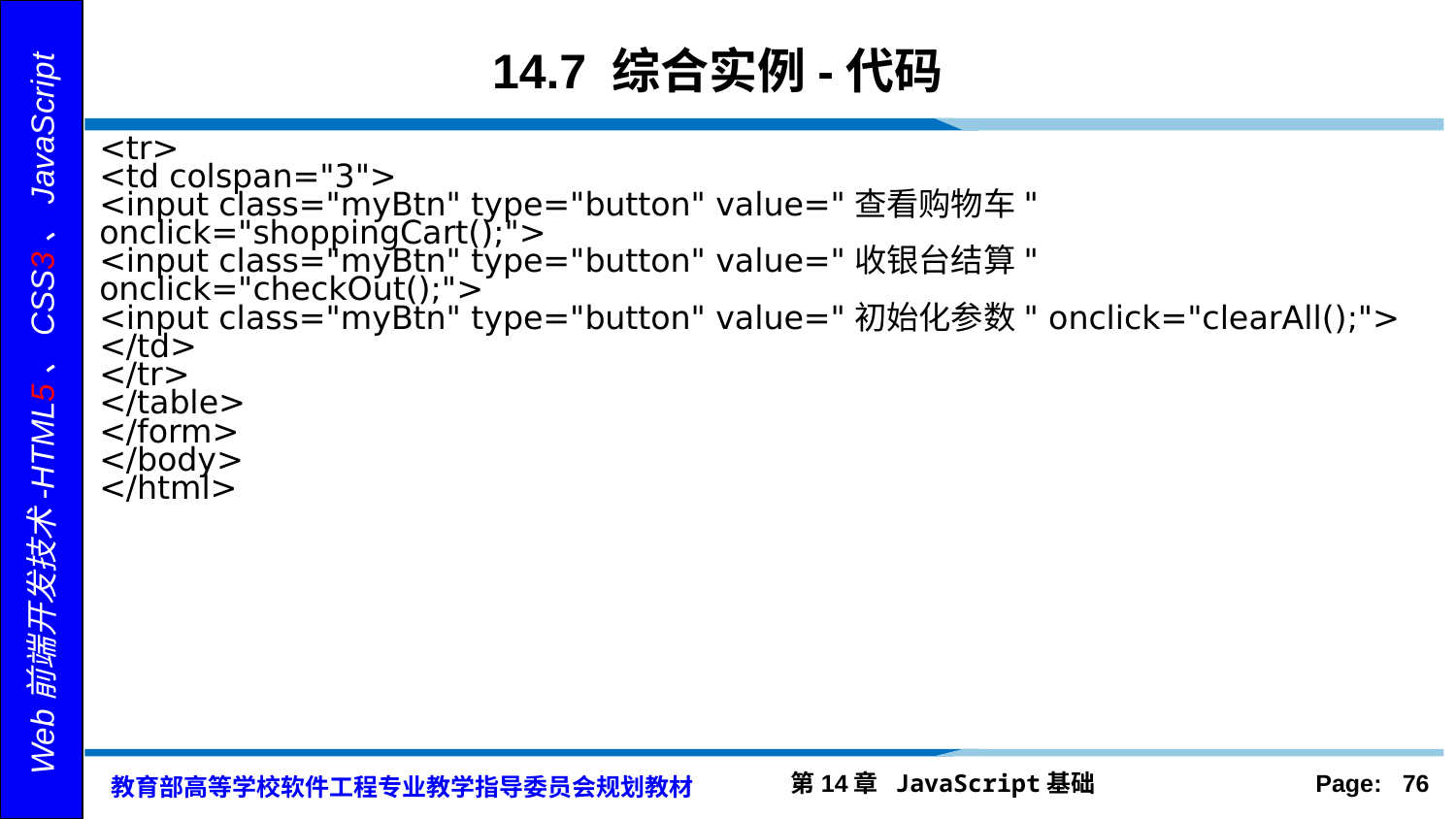

14.7 综合实例-代码
<tr>
<td colspan="3">
<input class="myBtn" type="button" value="查看购物车" onclick="shoppingCart();">
<input class="myBtn" type="button" value="收银台结算" onclick="checkOut();">
<input class="myBtn" type="button" value="初始化参数" onclick="clearAll();">
</td>
</tr>
</table>
</form>
</body>
</html>